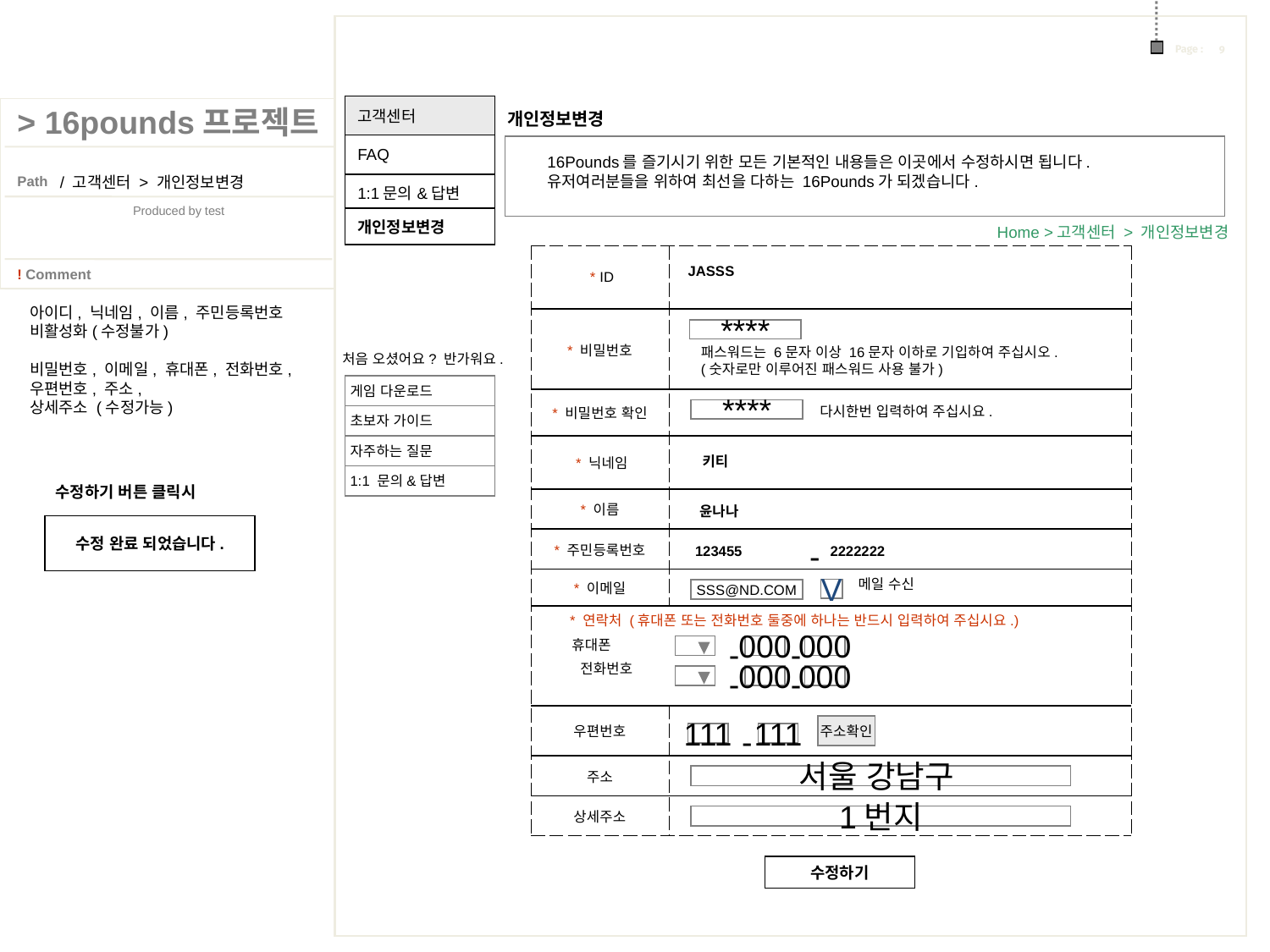

| 고객센터 |
| --- |
| FAQ |
| 1:1문의&답변 |
| 개인정보변경 |
개인정보변경

16Pounds를 즐기시기 위한 모든 기본적인 내용들은 이곳에서 수정하시면 됩니다.
유저여러분들을 위하여 최선을 다하는 16Pounds가 되겠습니다.

/ 고객센터 > 개인정보변경
Home >고객센터 > 개인정보변경
| \* ID |  |
| --- | --- |
| \* 비밀번호 |  |
| \* 비밀번호 확인 |  |
| \* 닉네임 |  |
| \* 이름 |  |
| \* 주민등록번호 |  |
| \* 이메일 |  |
| 휴대폰 전화번호 |  |
| 우편번호 |  |
| 주소 |  |
| 상세주소 |  |
JASSS
아이디, 닉네임, 이름, 주민등록번호
비활성화(수정불가)
비밀번호, 이메일, 휴대폰, 전화번호, 우편번호, 주소,
상세주소 (수정가능)
****
패스워드는 6문자 이상 16문자 이하로 기입하여 주십시오.
(숫자로만 이루어진 패스워드 사용 불가)
처음 오셨어요? 반가워요.
게임 다운로드
다시한번 입력하여 주십시요.
****
초보자 가이드
자주하는 질문
키티

1:1 문의&답변
수정하기 버튼 클릭시
윤나나
수정 완료 되었습니다.
-
123455
2222222
메일 수신
V
SSS@ND.COM
* 연락처 (휴대폰 또는 전화번호 둘중에 하나는 반드시 입력하여 주십시요.)
-
-

000
000

-
-

000
000

-
주소확인
111
111
서울 강남구
1번지
수정하기